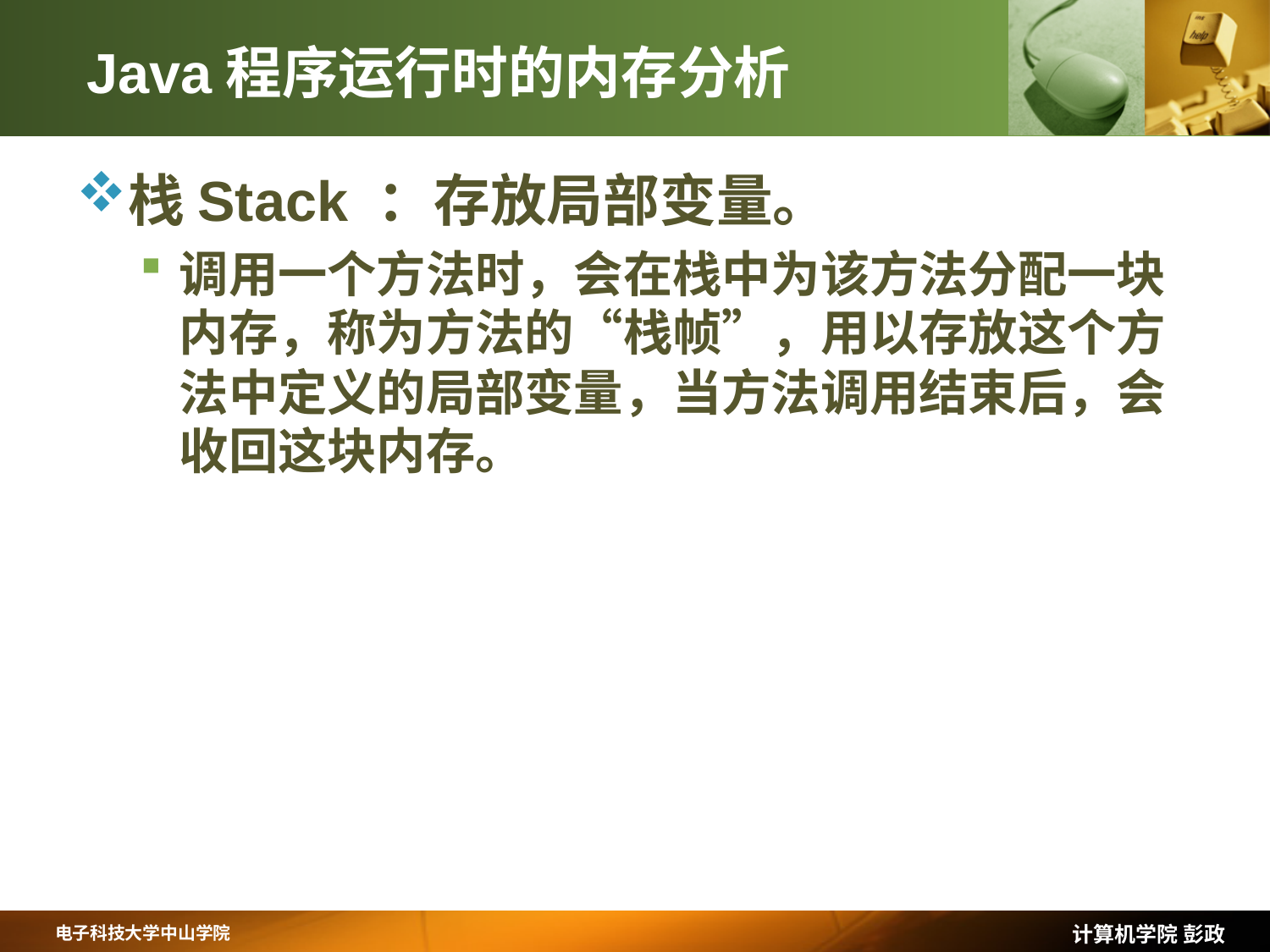

# Java程序运行时的内存分析
栈Stack ：存放局部变量。
调用一个方法时，会在栈中为该方法分配一块内存，称为方法的“栈帧”，用以存放这个方法中定义的局部变量，当方法调用结束后，会收回这块内存。
计算机学院 彭政
电子科技大学中山学院